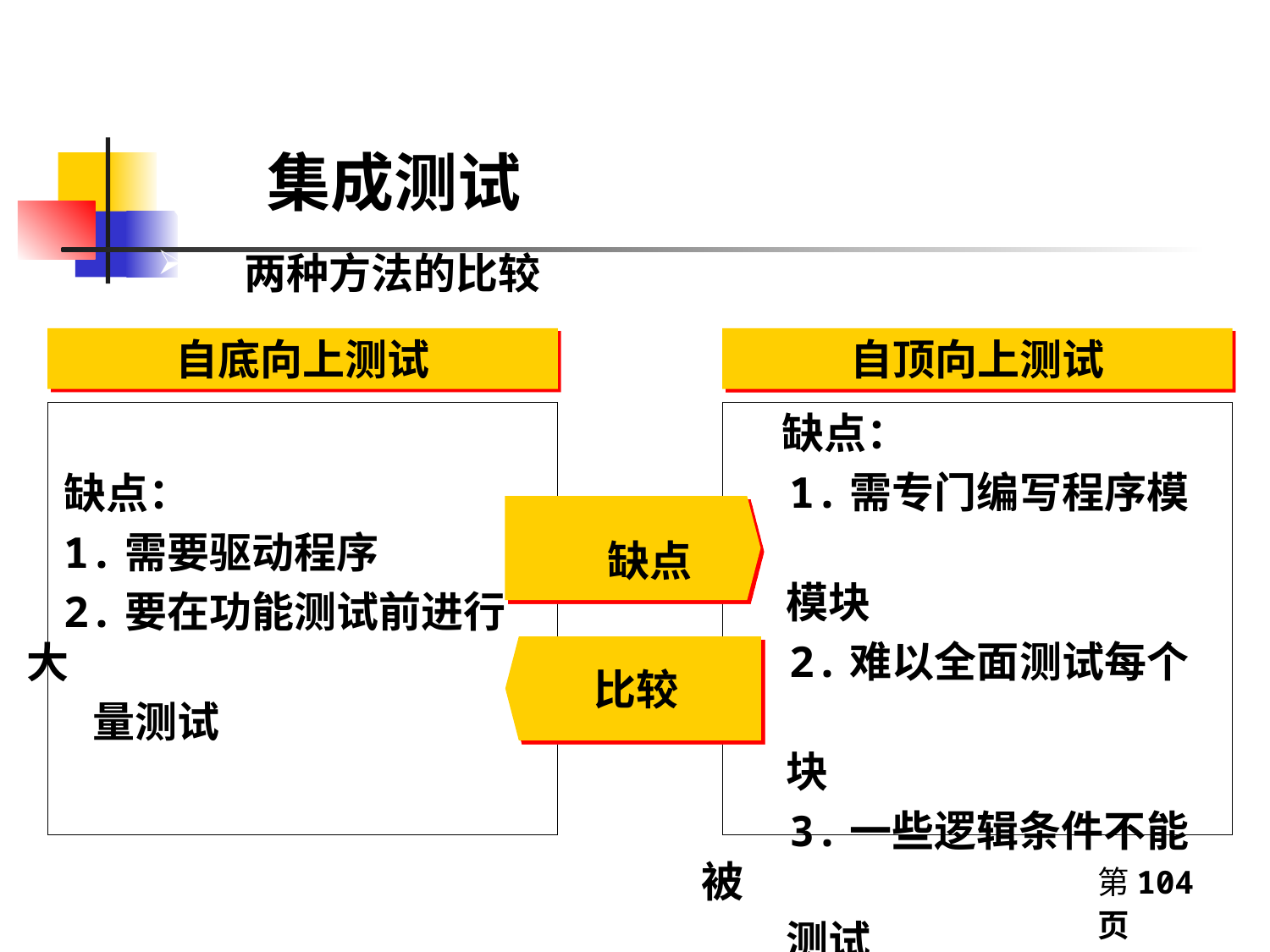

# 集成测试
集成测试
  两种方法的比较

     缺点：
  1.需专门编写程序模拟
    模块
  2.难以全面测试每个模
    块
  3.一些逻辑条件不能被
    测试

自底向上测试
自顶向上测试

缺点：
1.需要驱动程序
2.要在功能测试前进行大
  量测试

  缺点

           比较